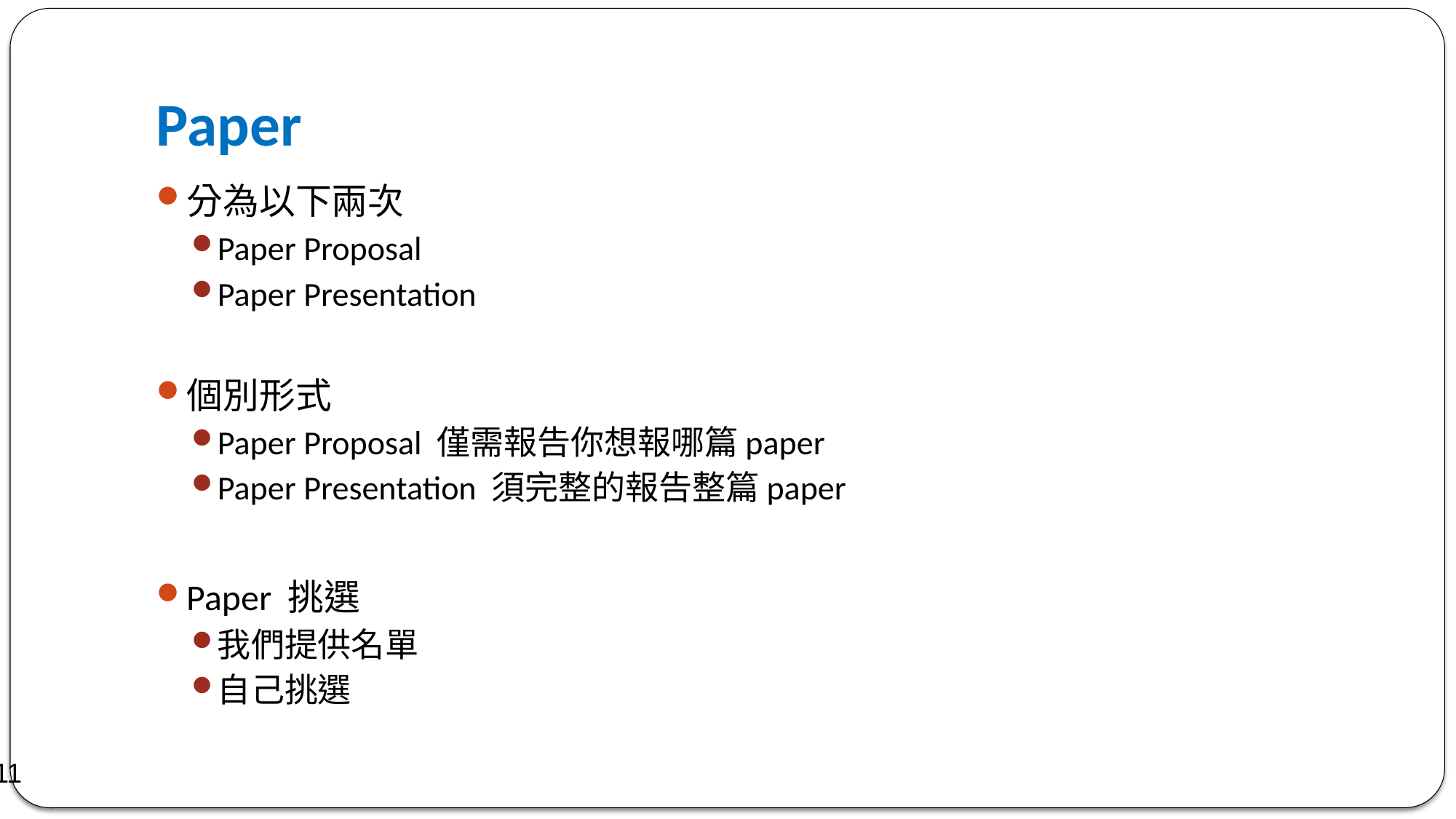

# Paper
分為以下兩次
Paper Proposal
Paper Presentation

個別形式
Paper Proposal 僅需報告你想報哪篇paper
Paper Presentation 須完整的報告整篇paper

Paper 挑選
我們提供名單
自己挑選